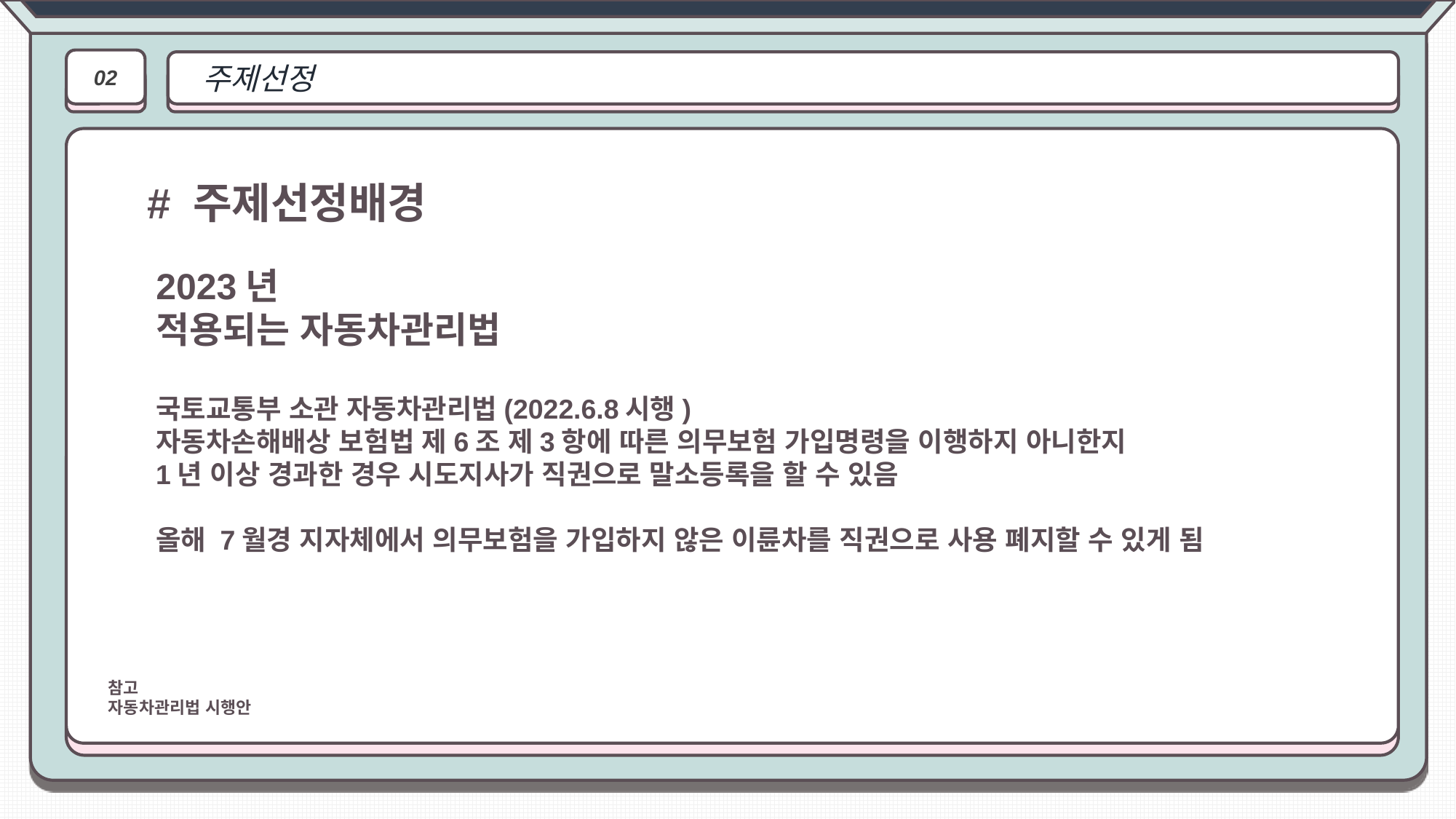

02

주제선정

# 주제선정배경
2023년
적용되는 자동차관리법
국토교통부 소관 자동차관리법(2022.6.8시행)
자동차손해배상 보험법 제6조 제3항에 따른 의무보험 가입명령을 이행하지 아니한지
1년 이상 경과한 경우 시도지사가 직권으로 말소등록을 할 수 있음

올해 7월경 지자체에서 의무보험을 가입하지 않은 이륜차를 직권으로 사용 폐지할 수 있게 됨
참고
자동차관리법 시행안